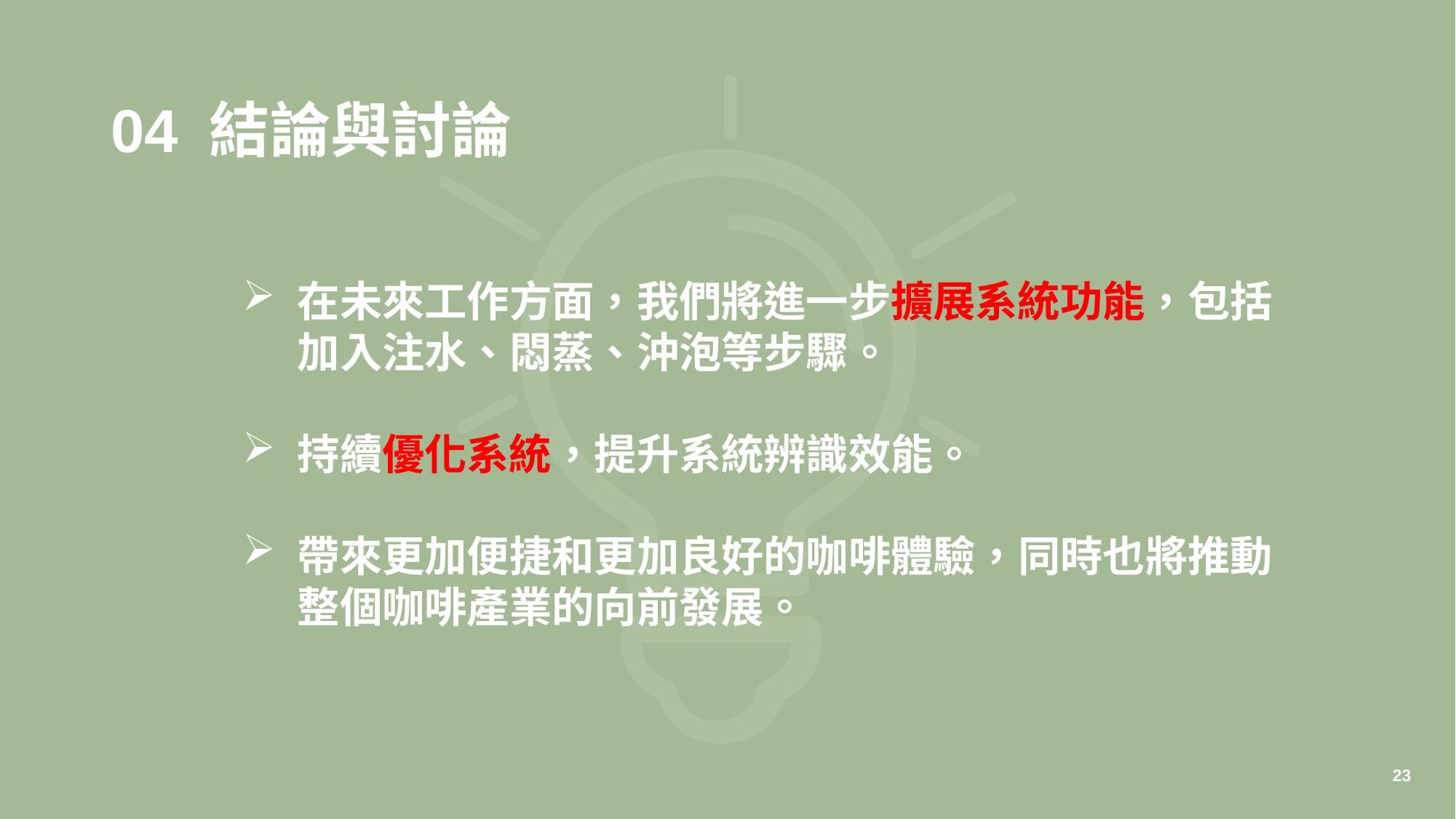

04 結論與討論
在未來工作方面，我們將進一步擴展系統功能，包括加入注水、悶蒸、沖泡等步驟。

持續優化系統，提升系統辨識效能。

帶來更加便捷和更加良好的咖啡體驗，同時也將推動整個咖啡產業的向前發展。

23